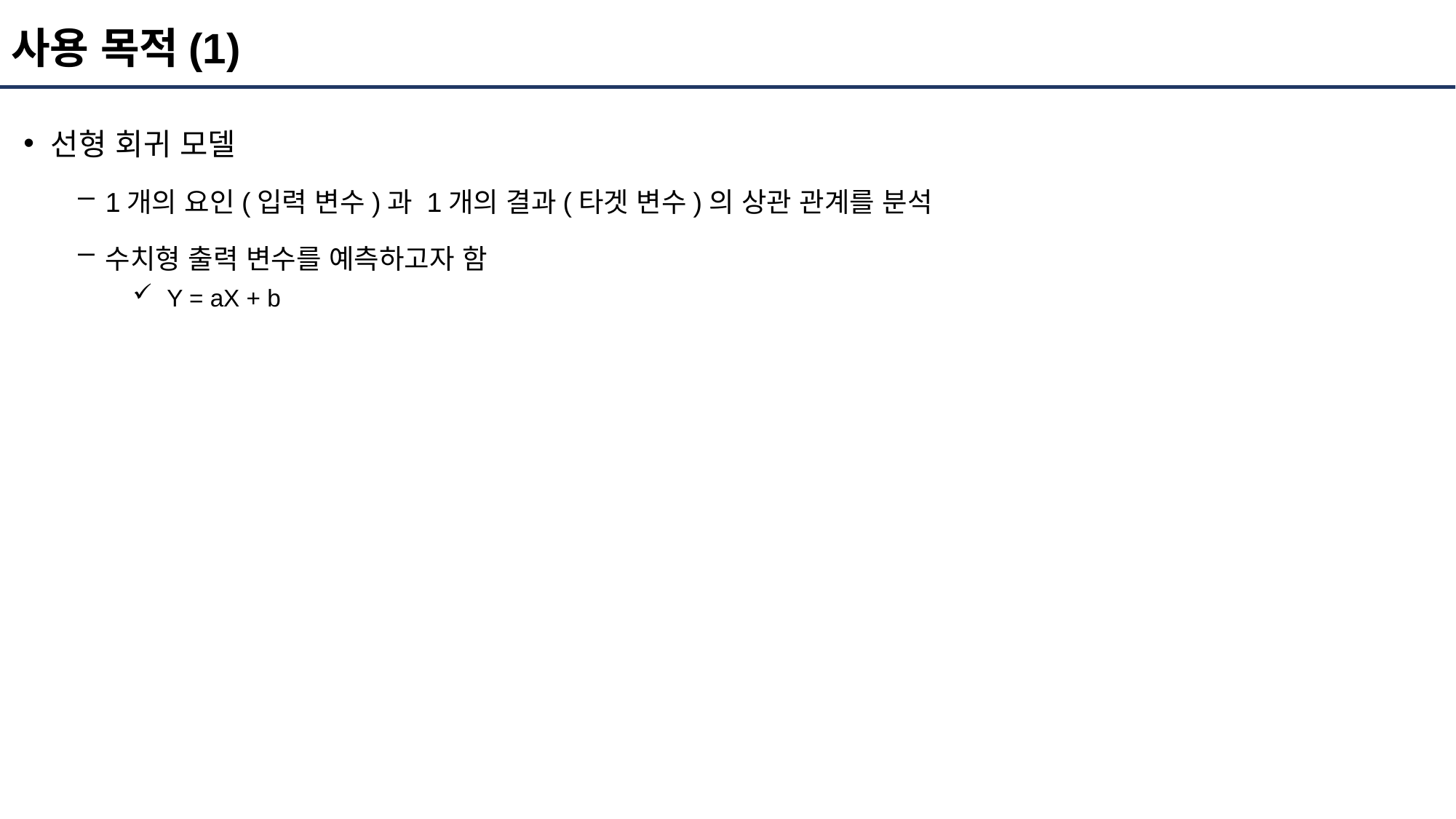

# 사용 목적(1)
선형 회귀 모델
1개의 요인(입력 변수)과 1개의 결과(타겟 변수)의 상관 관계를 분석
수치형 출력 변수를 예측하고자 함
Y = aX + b